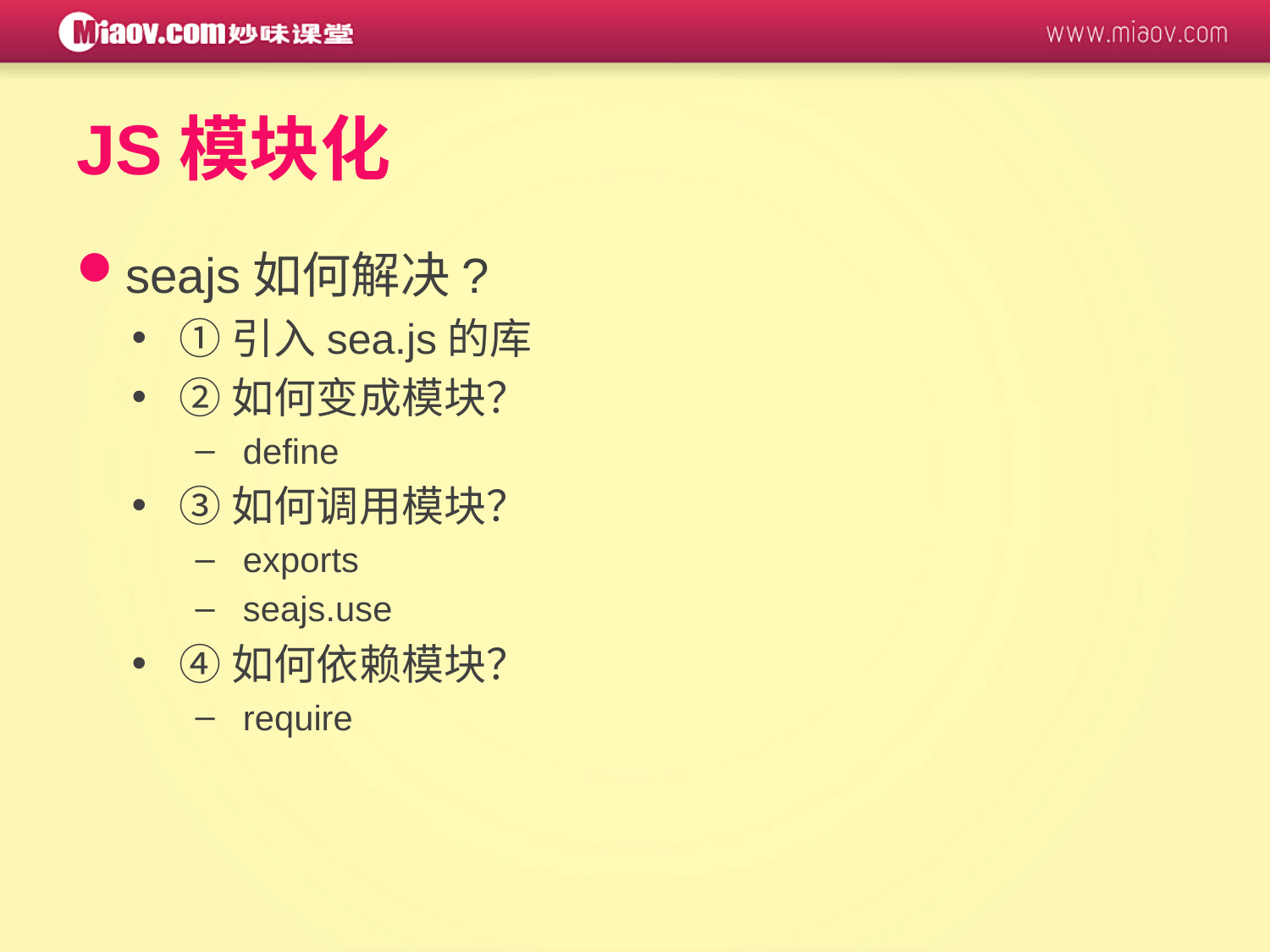

# JS模块化
seajs如何解决?
①引入sea.js的库
②如何变成模块？
define
③如何调用模块？
exports
seajs.use
④如何依赖模块？
require